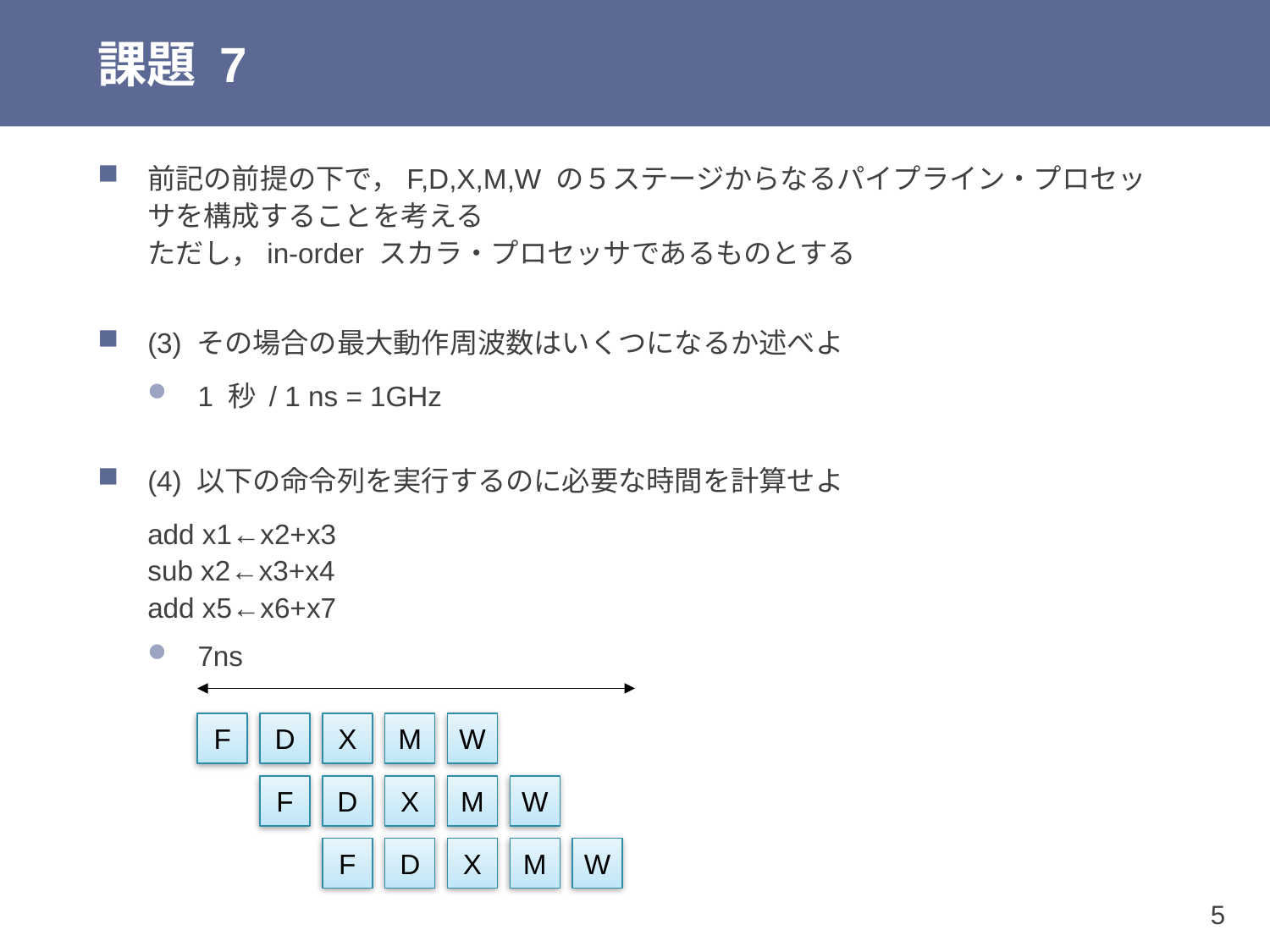

# 課題 7
前記の前提の下で，F,D,X,M,W の５ステージからなるパイプライン・プロセッサを構成することを考える
ただし，in-order スカラ・プロセッサであるものとする
(3) その場合の最大動作周波数はいくつになるか述べよ
1 秒 / 1 ns = 1GHz
(4) 以下の命令列を実行するのに必要な時間を計算せよ
add x1←x2+x3
sub x2←x3+x4
add x5←x6+x7
7ns
F
D
X
M
W
F
D
X
M
W
F
D
X
M
W